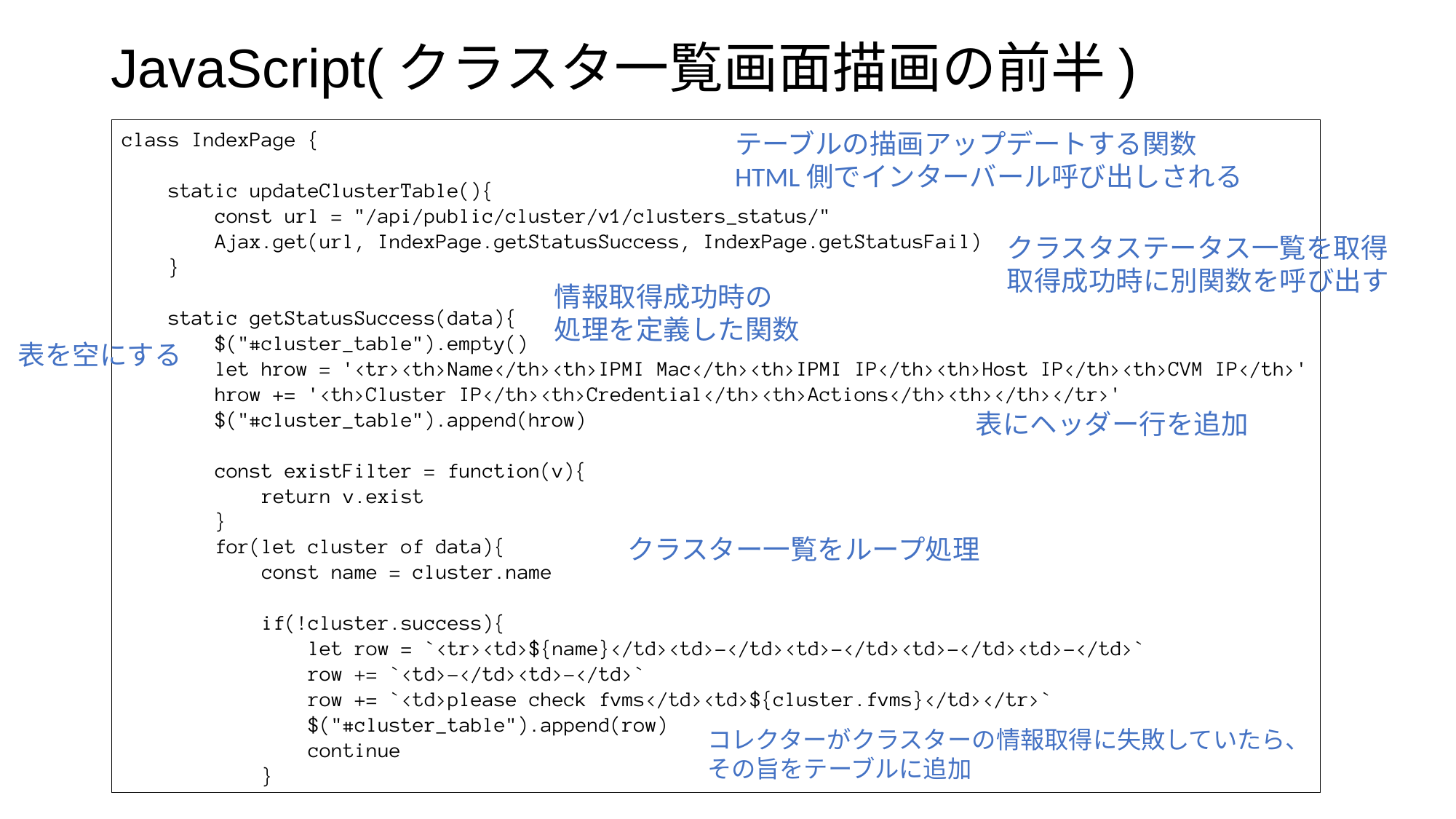

# JavaScript(クラスタ一覧画面描画の前半)
class IndexPage {

    static updateClusterTable(){
        const url = "/api/public/cluster/v1/clusters_status/"
        Ajax.get(url, IndexPage.getStatusSuccess, IndexPage.getStatusFail)
    }

    static getStatusSuccess(data){
        $("#cluster_table").empty()
        let hrow = '<tr><th>Name</th><th>IPMI Mac</th><th>IPMI IP</th><th>Host IP</th><th>CVM IP</th>'
        hrow += '<th>Cluster IP</th><th>Credential</th><th>Actions</th><th></th></tr>'
        $("#cluster_table").append(hrow)

        const existFilter = function(v){
            return v.exist
        }
        for(let cluster of data){
            const name = cluster.name

            if(!cluster.success){
                let row = `<tr><td>${name}</td><td>-</td><td>-</td><td>-</td><td>-</td>`
                row += `<td>-</td><td>-</td>`
                row += `<td>please check fvms</td><td>${cluster.fvms}</td></tr>`
                $("#cluster_table").append(row)
                continue
            }
テーブルの描画アップデートする関数
HTML側でインターバール呼び出しされる
クラスタステータス一覧を取得
取得成功時に別関数を呼び出す
情報取得成功時の
処理を定義した関数
表を空にする
表にヘッダー行を追加
クラスター一覧をループ処理
コレクターがクラスターの情報取得に失敗していたら、
その旨をテーブルに追加